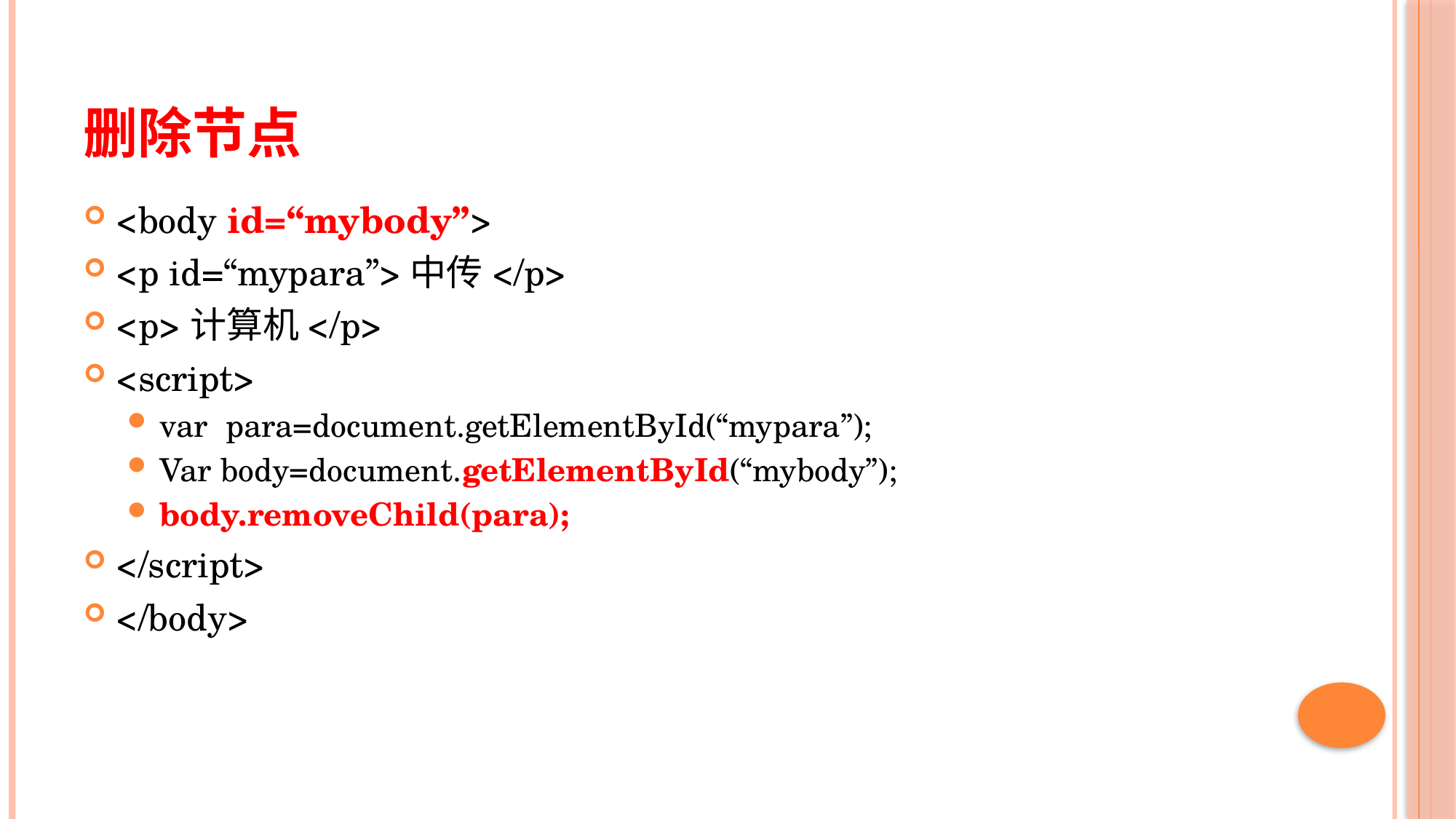

# 删除节点
<body id=“mybody”>
<p id=“mypara”>中传</p>
<p>计算机</p>
<script>
var  para=document.getElementById(“mypara”);
Var body=document.getElementById(“mybody”);
body.removeChild(para);
</script>
</body>